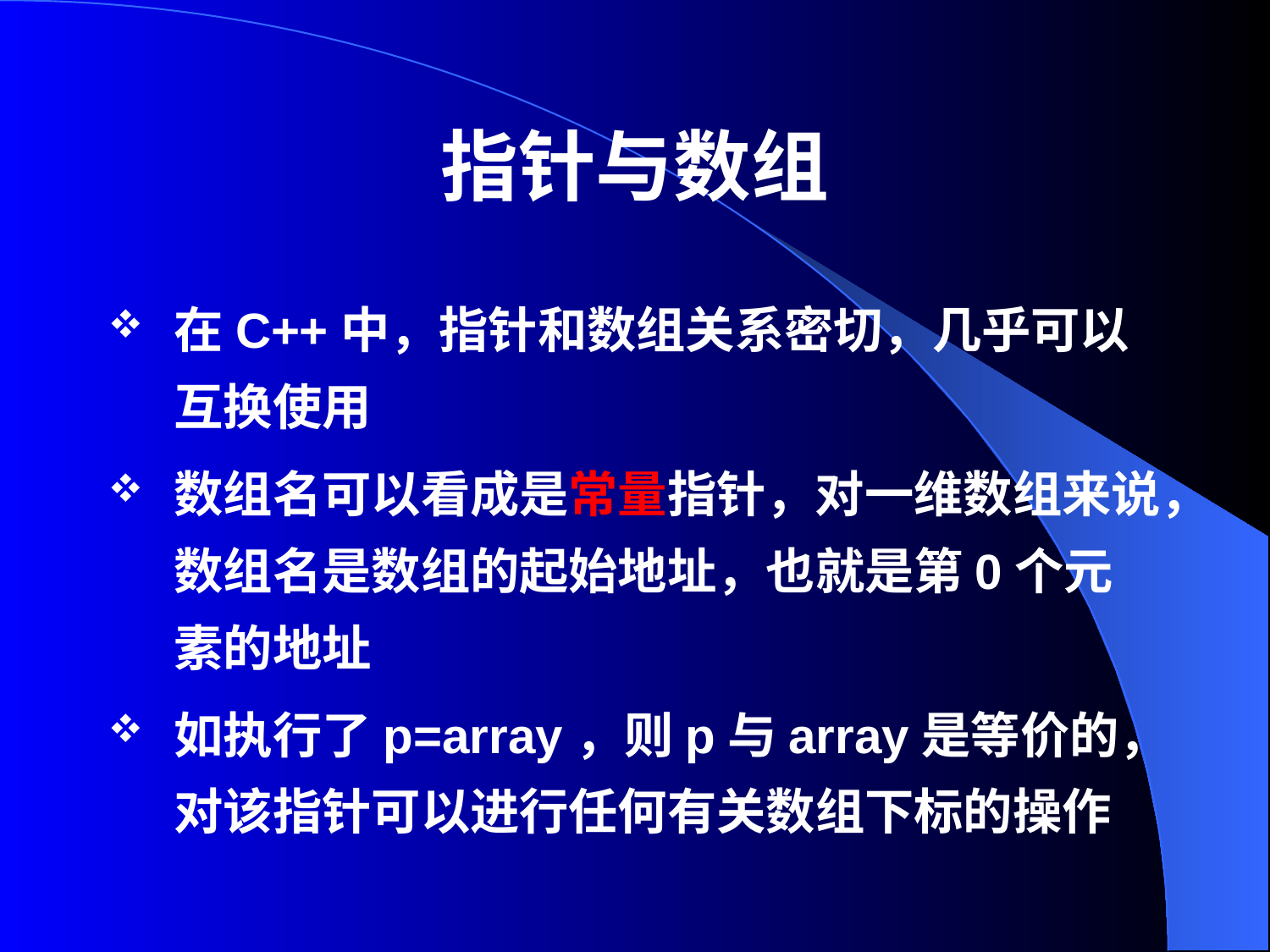

# 指针与数组
在C++中，指针和数组关系密切，几乎可以互换使用
数组名可以看成是常量指针，对一维数组来说，数组名是数组的起始地址，也就是第0个元素的地址
如执行了p=array，则p与array是等价的，对该指针可以进行任何有关数组下标的操作